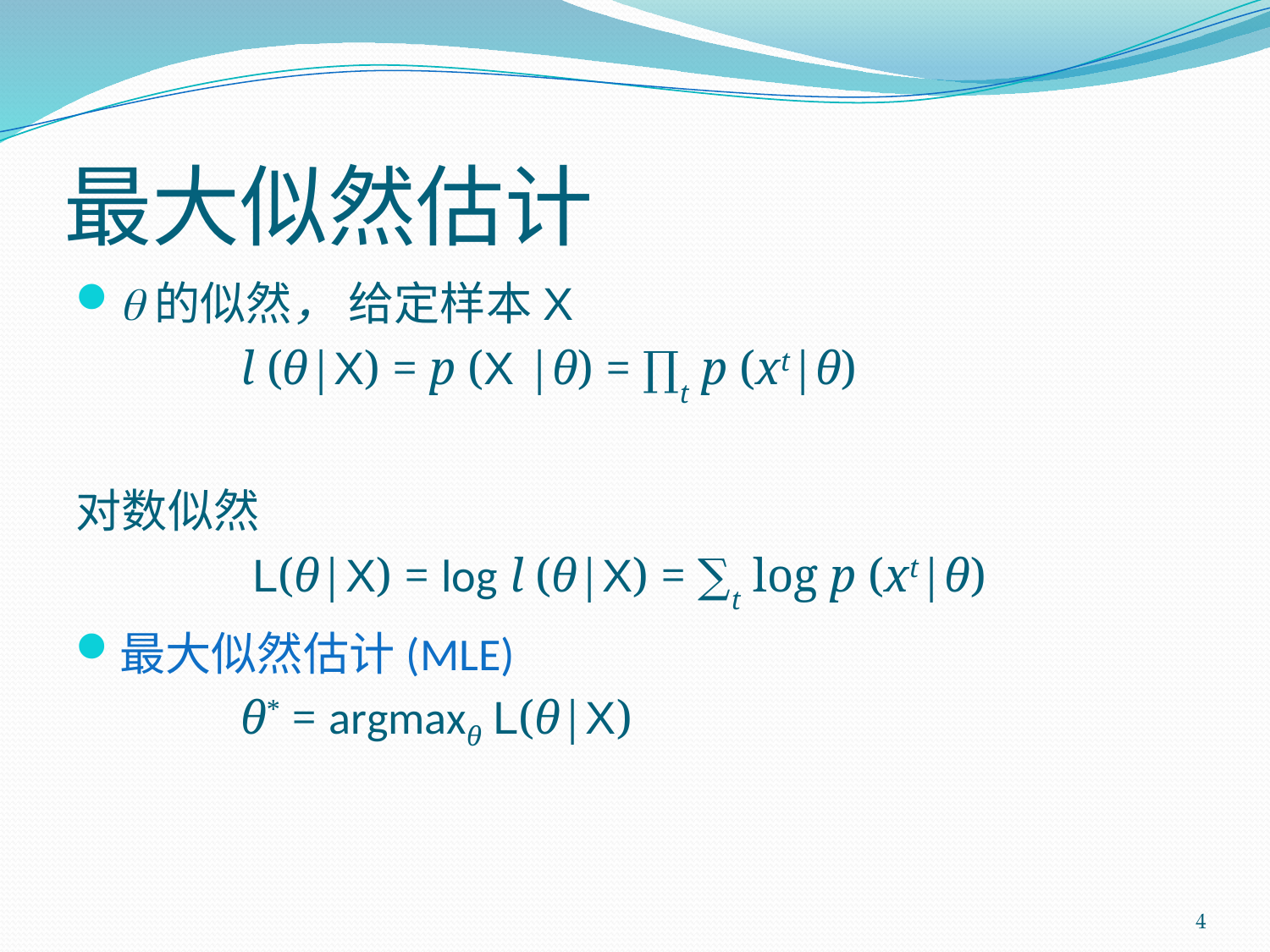

# 最大似然估计
θ的似然， 给定样本X
		l (θ|X) = p (X |θ) = ∏t p (xt|θ)

对数似然
		 L(θ|X) = log l (θ|X) = ∑t log p (xt|θ)
最大似然估计(MLE)
		θ* = argmaxθ L(θ|X)
4